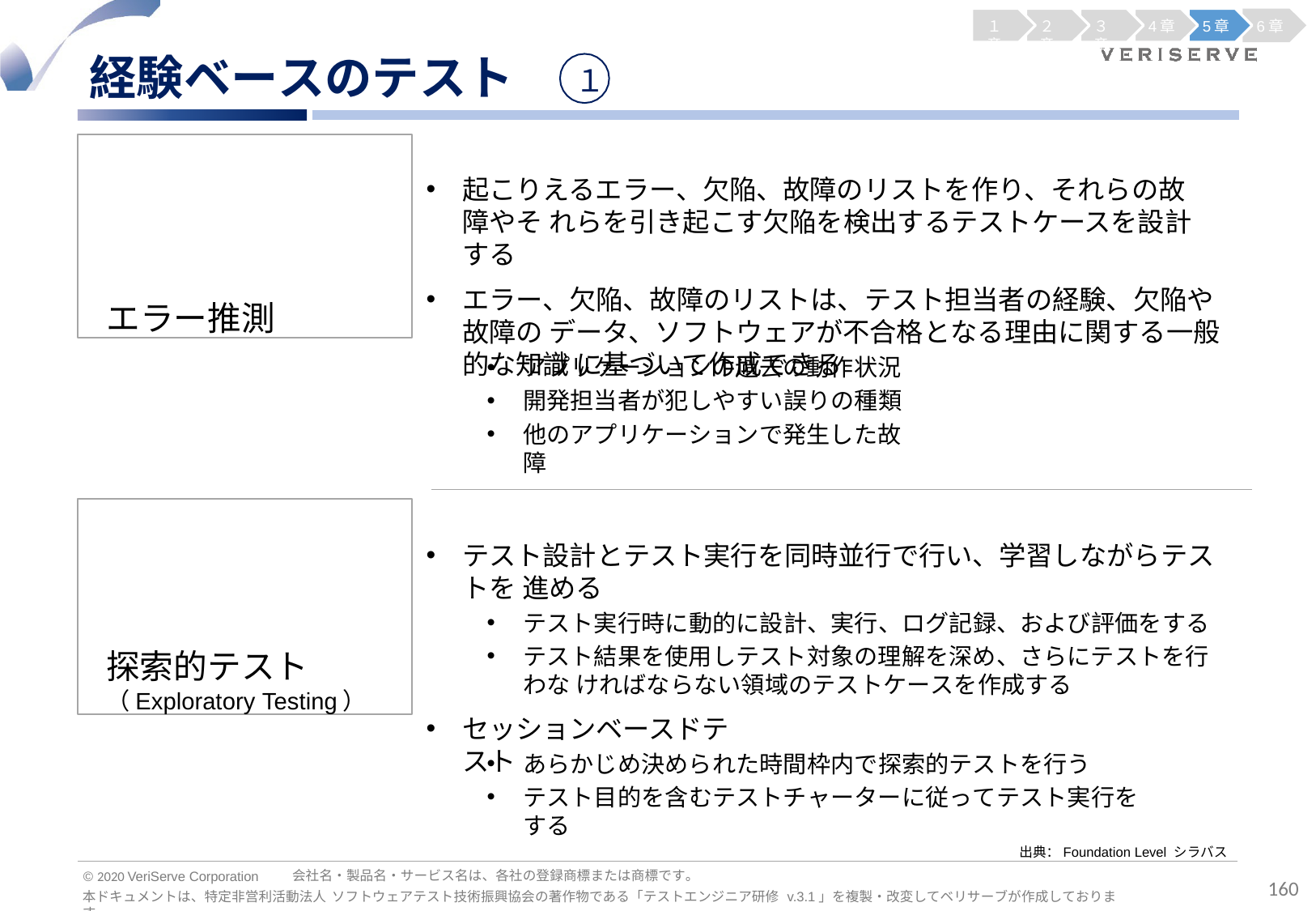

１章
２章
３章
4章
5章
6章
経験ベースのテスト

１

エラー推測
起こりえるエラー、欠陥、故障のリストを作り、それらの故障やそ れらを引き起こす欠陥を検出するテストケースを設計する
エラー、欠陥、故障のリストは、テスト担当者の経験、欠陥や故障の データ、ソフトウェアが不合格となる理由に関する一般的な知識 に基づいて作成できる
アプリケーションの過去の動作状況
開発担当者が犯しやすい誤りの種類
他のアプリケーションで発生した故障

探索的テスト
（Exploratory Testing）
テスト設計とテスト実行を同時並行で行い、学習しながらテストを 進める
テスト実行時に動的に設計、実行、ログ記録、および評価をする
テスト結果を使用しテスト対象の理解を深め、さらにテストを行わな ければならない領域のテストケースを作成する
セッションベースドテスト
あらかじめ決められた時間枠内で探索的テストを行う
テスト目的を含むテストチャーターに従ってテスト実行をする
出典：Foundation Level シラバス
会社名・製品名・サービス名は、各社の登録商標または商標です。
© 2020 VeriServe Corporation
160
本ドキュメントは、特定非営利活動法人 ソフトウェアテスト技術振興協会の著作物である「テストエンジニア研修 v.3.1」を複製・改変してベリサーブが作成しております。